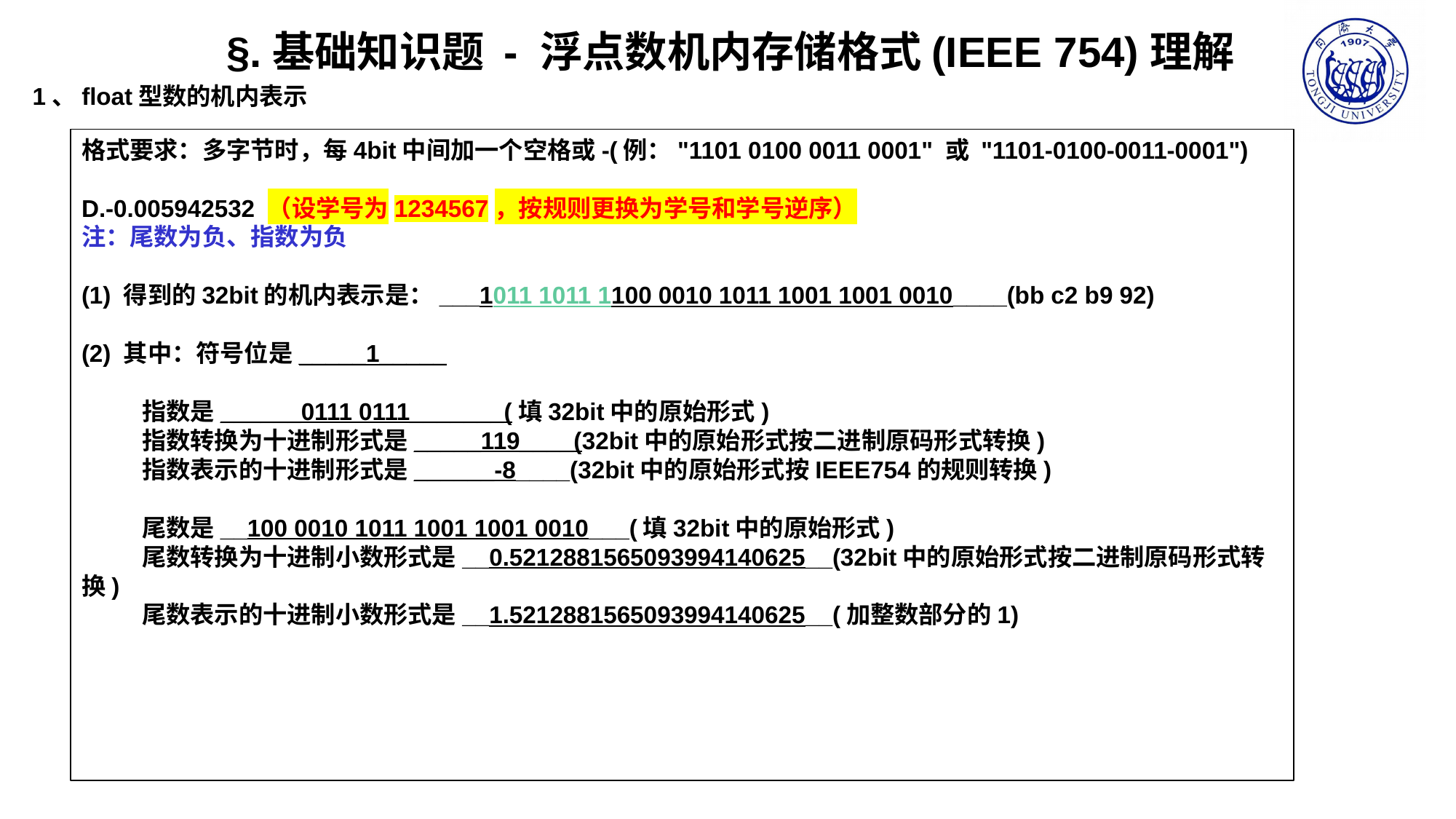

§.基础知识题 - 浮点数机内存储格式(IEEE 754)理解
1、float型数的机内表示
格式要求：多字节时，每4bit中间加一个空格或-(例："1101 0100 0011 0001" 或 "1101-0100-0011-0001")

D.-0.005942532 （设学号为1234567，按规则更换为学号和学号逆序）
注：尾数为负、指数为负

(1) 得到的32bit的机内表示是：___1011 1011 1100 0010 1011 1001 1001 0010____(bb c2 b9 92)

(2) 其中：符号位是_____1_____

          指数是______0111 0111_______(填32bit中的原始形式)
          指数转换为十进制形式是_____119____(32bit中的原始形式按二进制原码形式转换)
          指数表示的十进制形式是______-8____(32bit中的原始形式按IEEE754的规则转换)

          尾数是__100 0010 1011 1001 1001 0010___(填32bit中的原始形式)
          尾数转换为十进制小数形式是__0.5212881565093994140625__(32bit中的原始形式按二进制原码形式转换)
          尾数表示的十进制小数形式是__1.5212881565093994140625__(加整数部分的1)